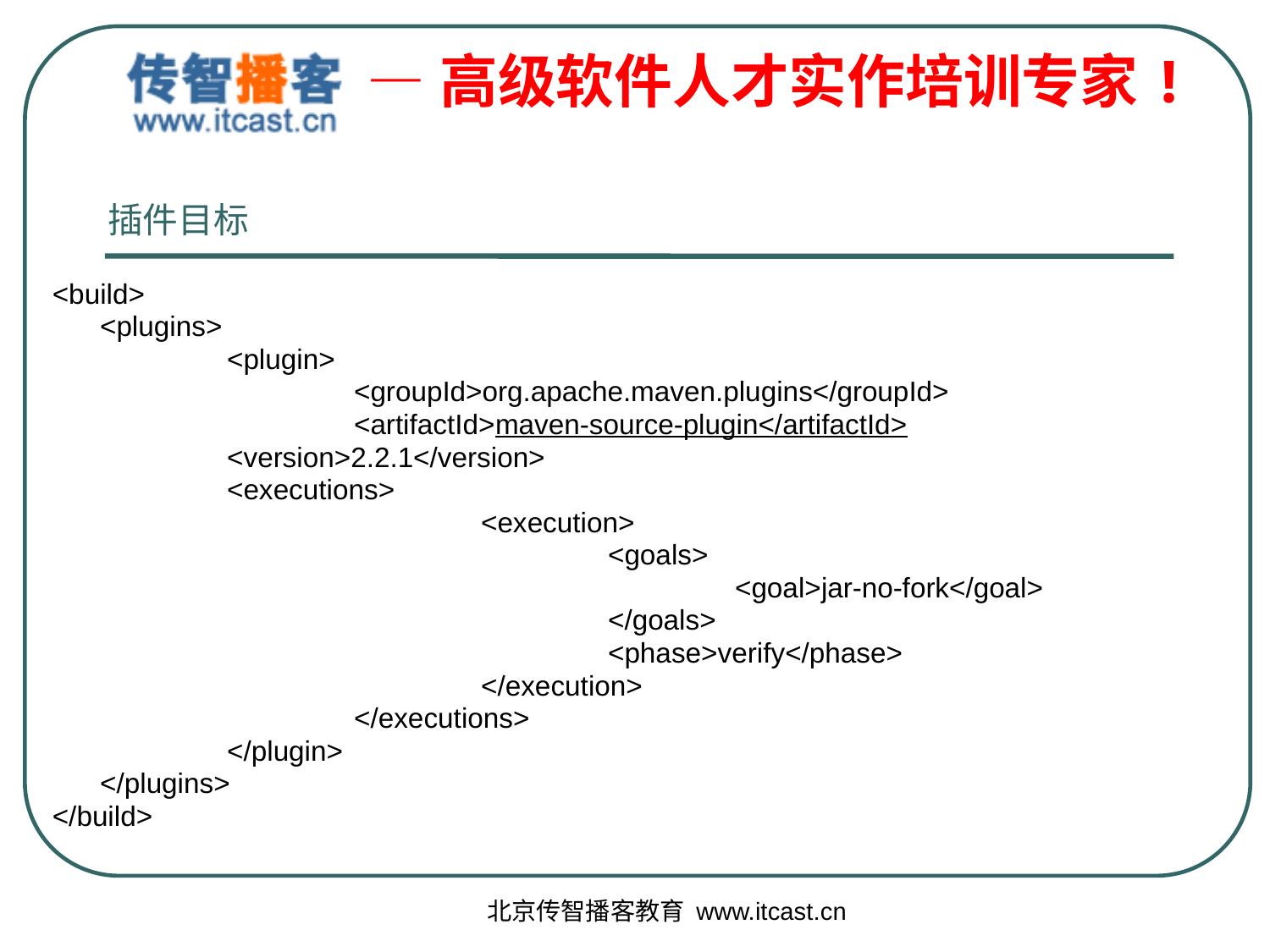

插件目标
<build>
	<plugins>
		<plugin>
     	 		<groupId>org.apache.maven.plugins</groupId>
			<artifactId>maven-source-plugin</artifactId>
      		<version>2.2.1</version>
      		<executions>
            			<execution>
					<goals>
						<goal>jar-no-fork</goal>
            				</goals>
            				<phase>verify</phase>
				</execution>
    			</executions>
  		</plugin>
	</plugins>
</build>

北京传智播客教育 www.itcast.cn